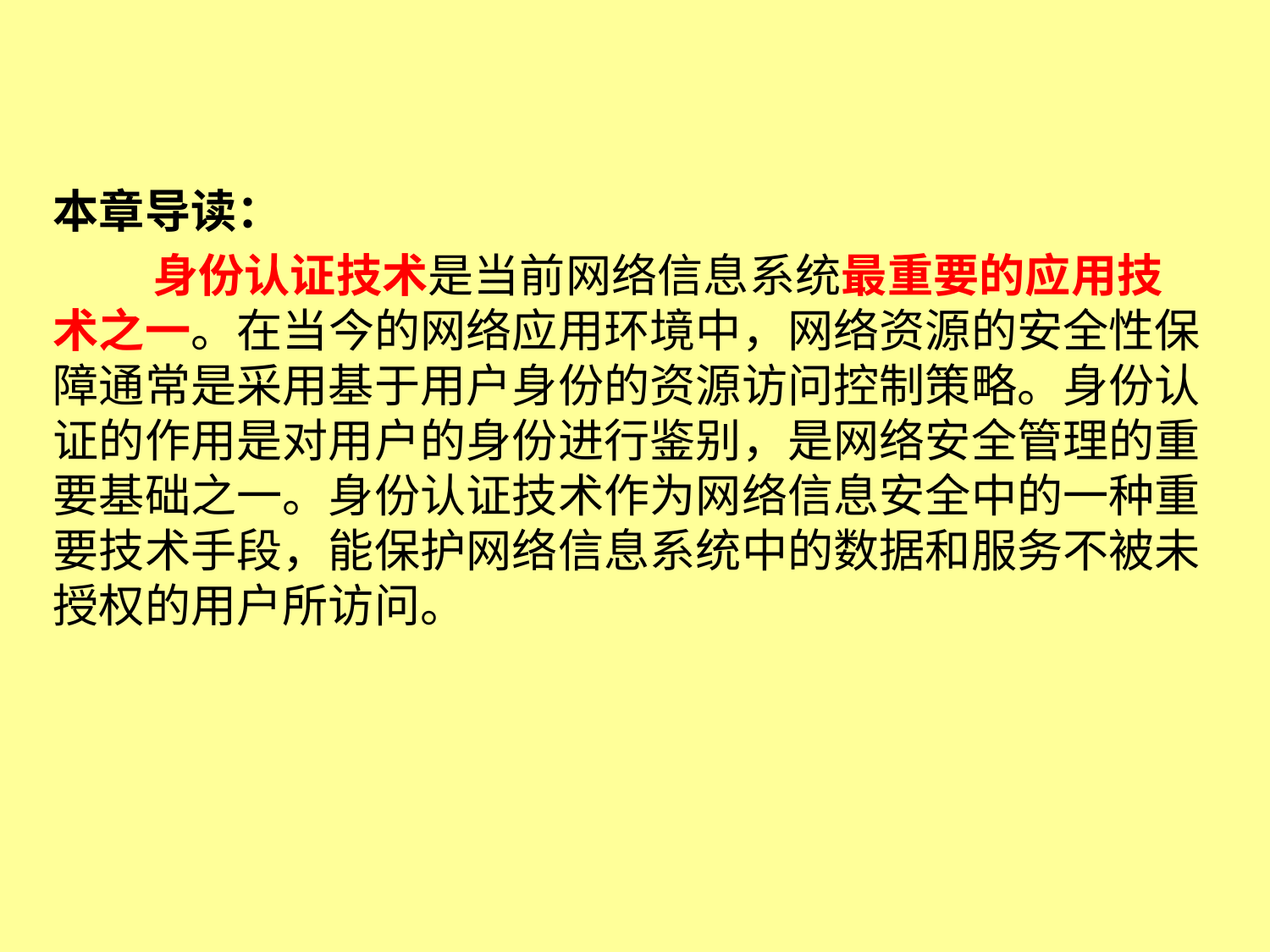

#
本章导读：
身份认证技术是当前网络信息系统最重要的应用技术之一。在当今的网络应用环境中，网络资源的安全性保障通常是采用基于用户身份的资源访问控制策略。身份认证的作用是对用户的身份进行鉴别，是网络安全管理的重要基础之一。身份认证技术作为网络信息安全中的一种重要技术手段，能保护网络信息系统中的数据和服务不被未授权的用户所访问。